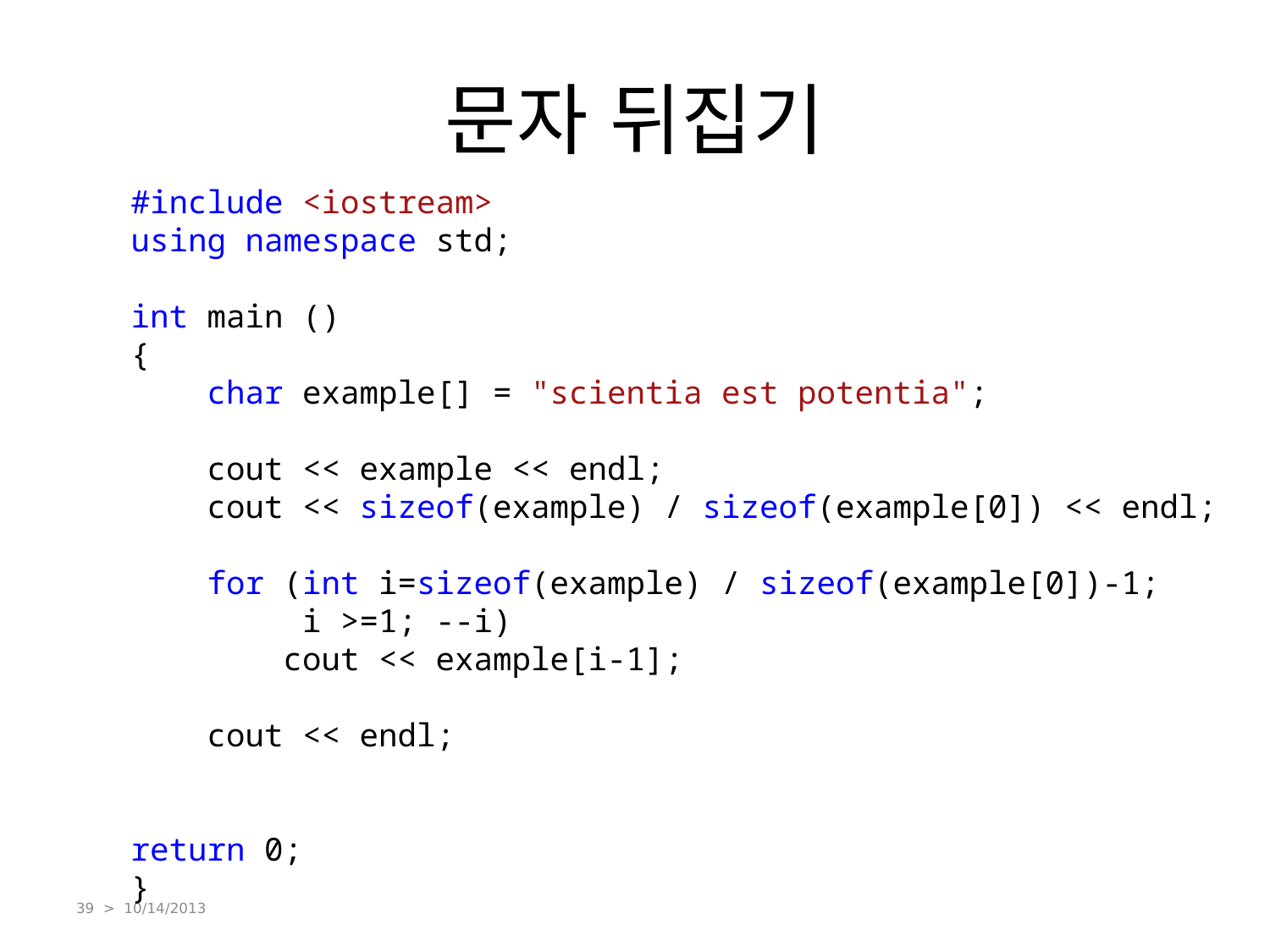

# 문자 뒤집기
#include <iostream>
using namespace std;

int main ()
{
    char example[] = "scientia est potentia";

    cout << example << endl;
    cout << sizeof(example) / sizeof(example[0]) << endl;

    for (int i=sizeof(example) / sizeof(example[0])-1;
         i >=1; --i)
        cout << example[i-1];

    cout << endl;

return 0;
}
39  >  10/14/2013